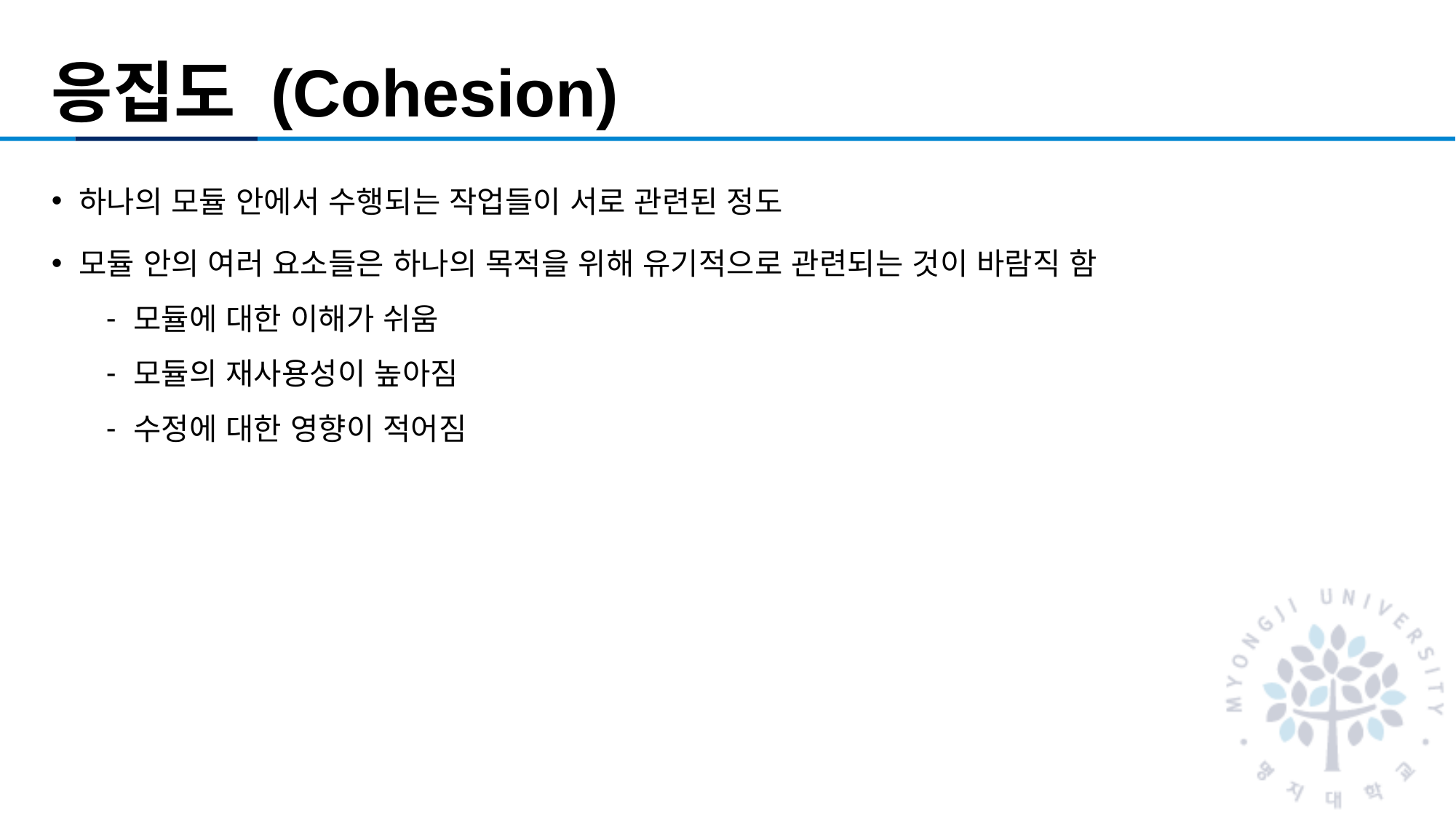

# 응집도 (Cohesion)
하나의 모듈 안에서 수행되는 작업들이 서로 관련된 정도
모듈 안의 여러 요소들은 하나의 목적을 위해 유기적으로 관련되는 것이 바람직 함
모듈에 대한 이해가 쉬움
모듈의 재사용성이 높아짐
수정에 대한 영향이 적어짐